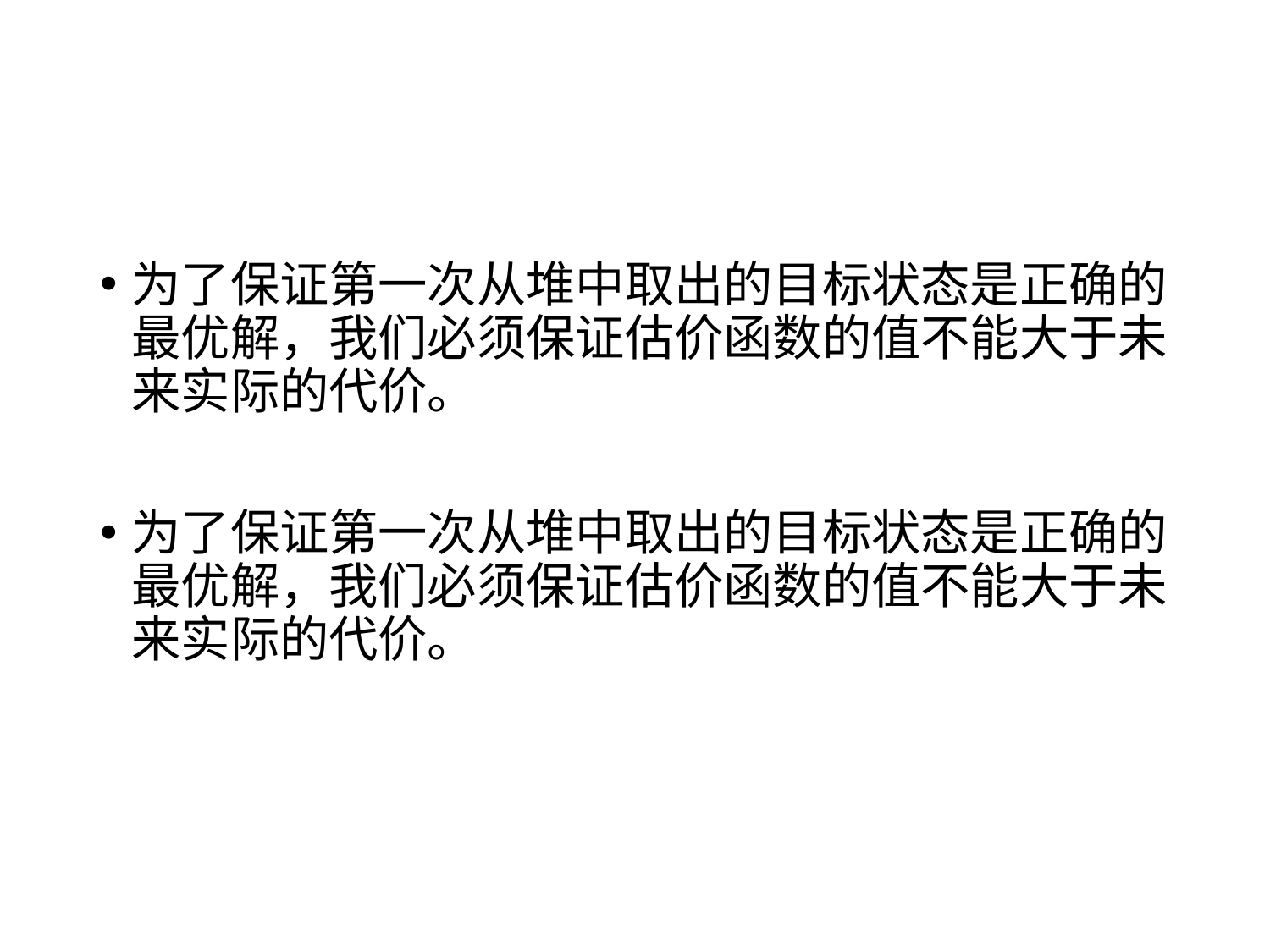

为了保证第一次从堆中取出的目标状态是正确的最优解，我们必须保证估价函数的值不能大于未来实际的代价。

为了保证第一次从堆中取出的目标状态是正确的最优解，我们必须保证估价函数的值不能大于未来实际的代价。